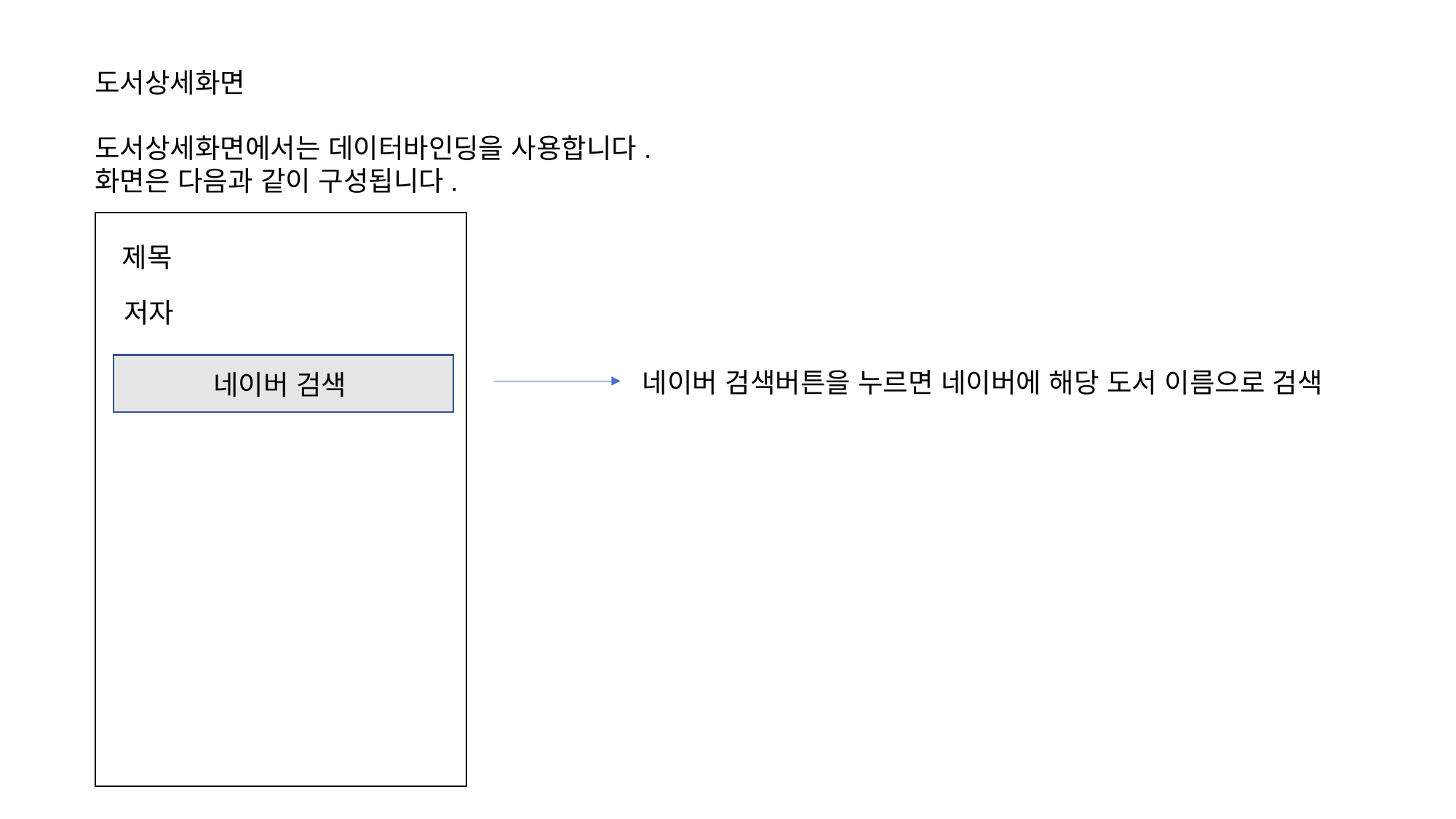

도서상세화면

도서상세화면에서는 데이터바인딩을 사용합니다.
화면은 다음과 같이 구성됩니다.

제목
저자

네이버 검색버튼을 누르면 네이버에 해당 도서 이름으로 검색
네이버 검색